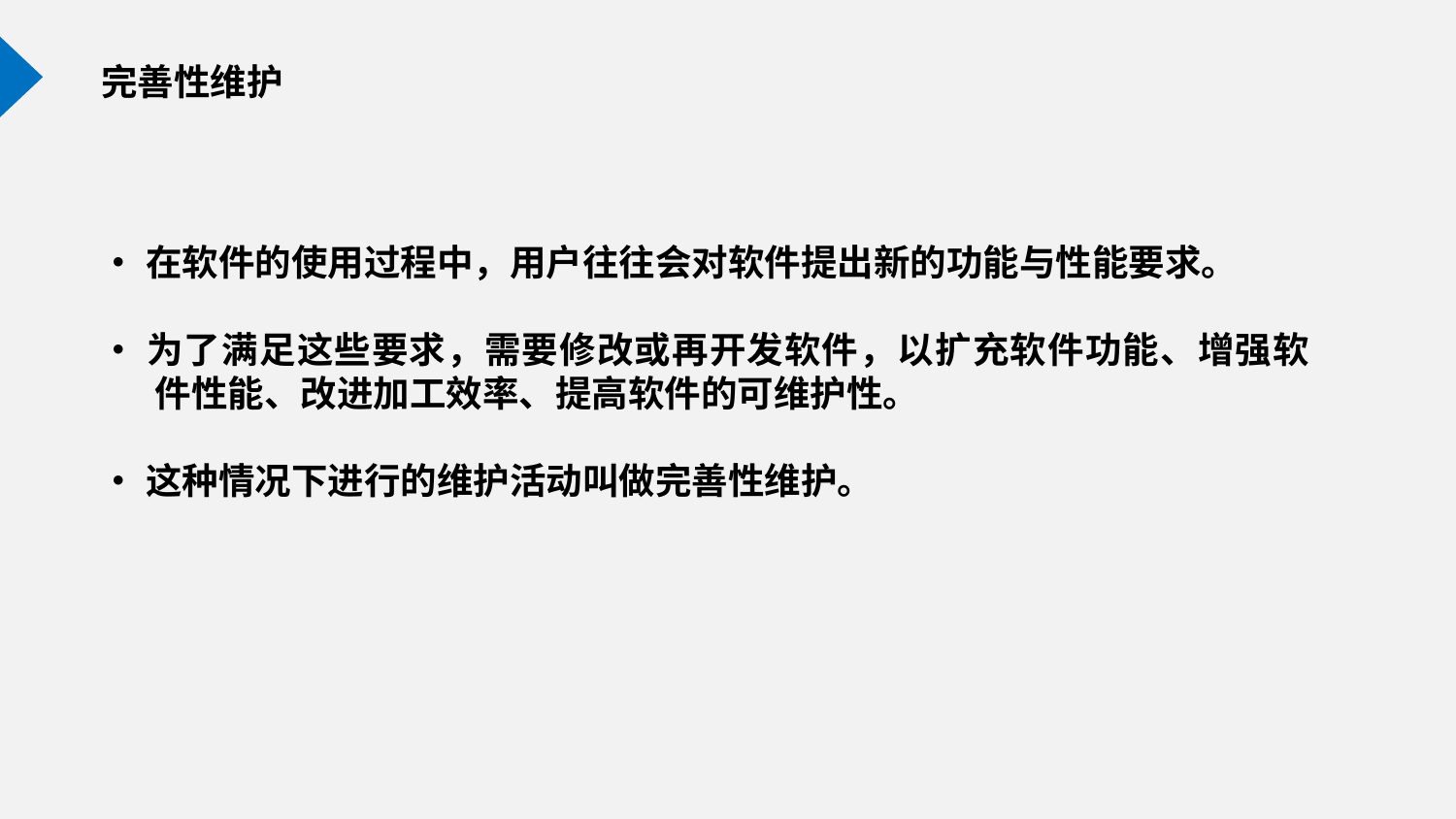

完善性维护

•在软件的使用过程中，用户往往会对软件提出新的功能与性能要求。

•为了满足这些要求，需要修改或再开发软件，以扩充软件功能、增强软件性能、改进加工效率、提高软件的可维护性。

•这种情况下进行的维护活动叫做完善性维护。